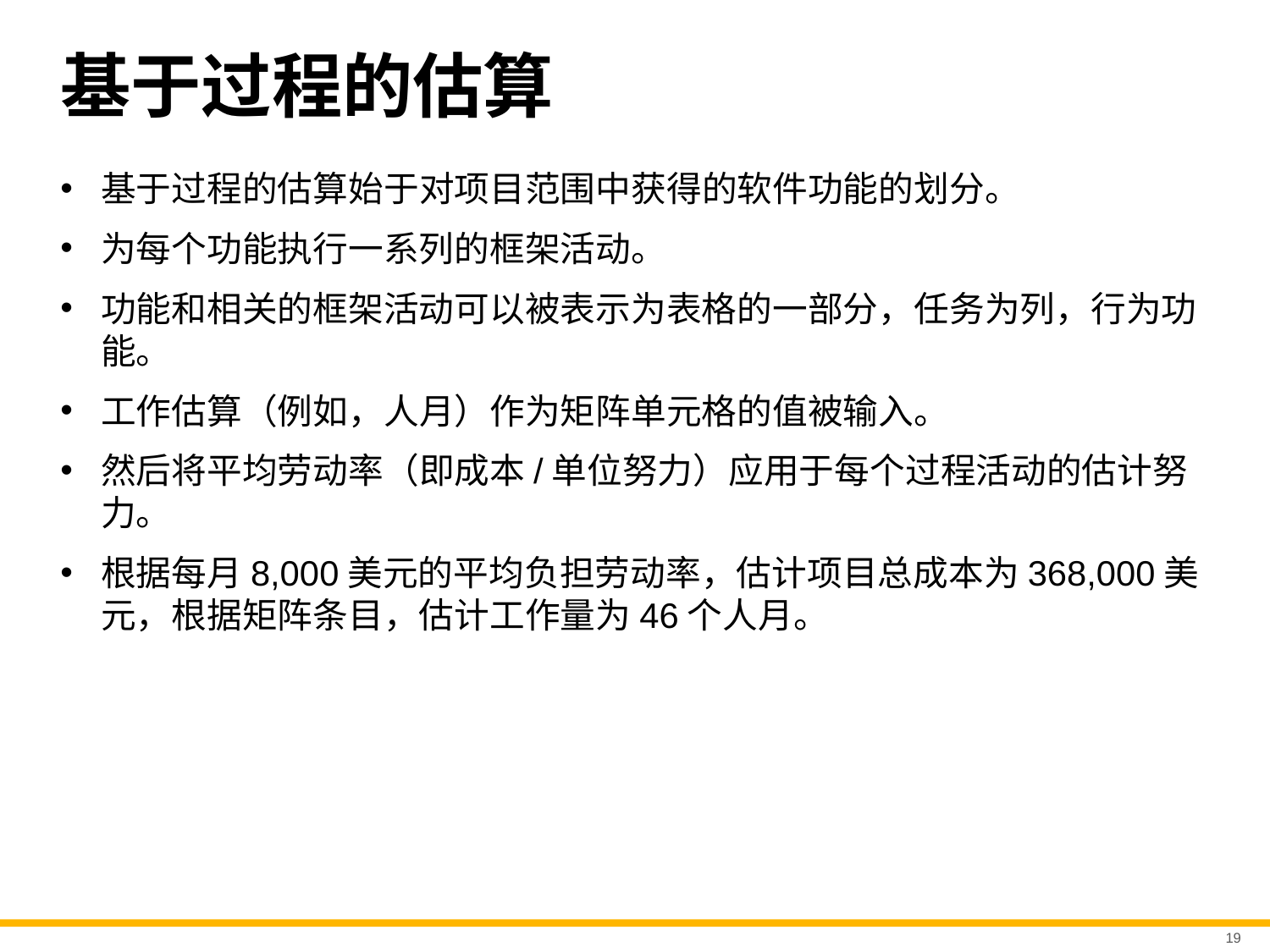

# 基于过程的估算
基于过程的估算始于对项目范围中获得的软件功能的划分。
为每个功能执行一系列的框架活动。
功能和相关的框架活动可以被表示为表格的一部分，任务为列，行为功能。
工作估算（例如，人月）作为矩阵单元格的值被输入。
然后将平均劳动率（即成本/单位努力）应用于每个过程活动的估计努力。
根据每月8,000美元的平均负担劳动率，估计项目总成本为368,000美元，根据矩阵条目，估计工作量为46个人月。
19